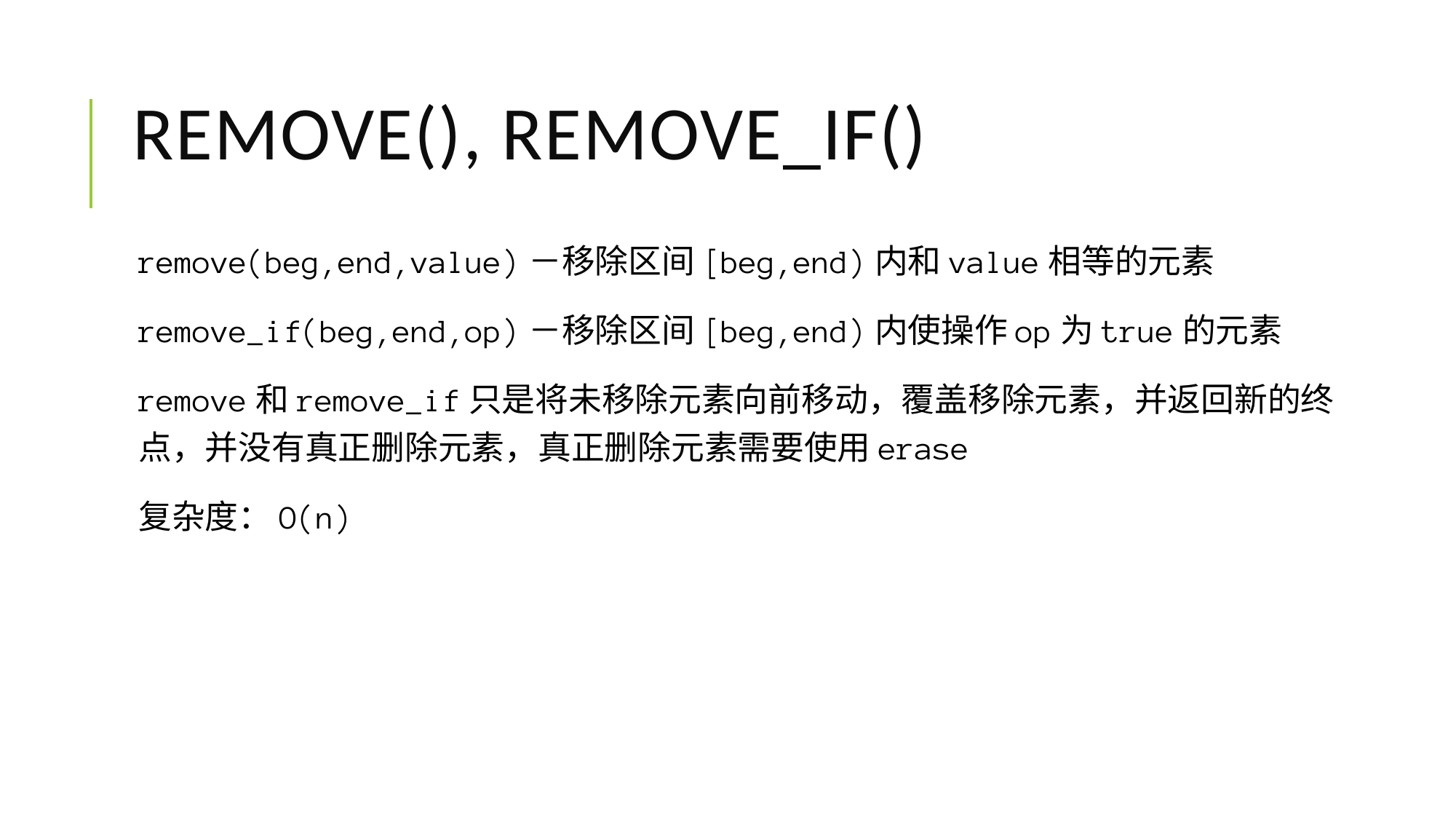

# remove(), remove_if()
remove(beg,end,value)－移除区间[beg,end)内和value相等的元素
remove_if(beg,end,op)－移除区间[beg,end)内使操作op为true的元素
remove和remove_if只是将未移除元素向前移动，覆盖移除元素，并返回新的终点，并没有真正删除元素，真正删除元素需要使用erase
复杂度：O(n)